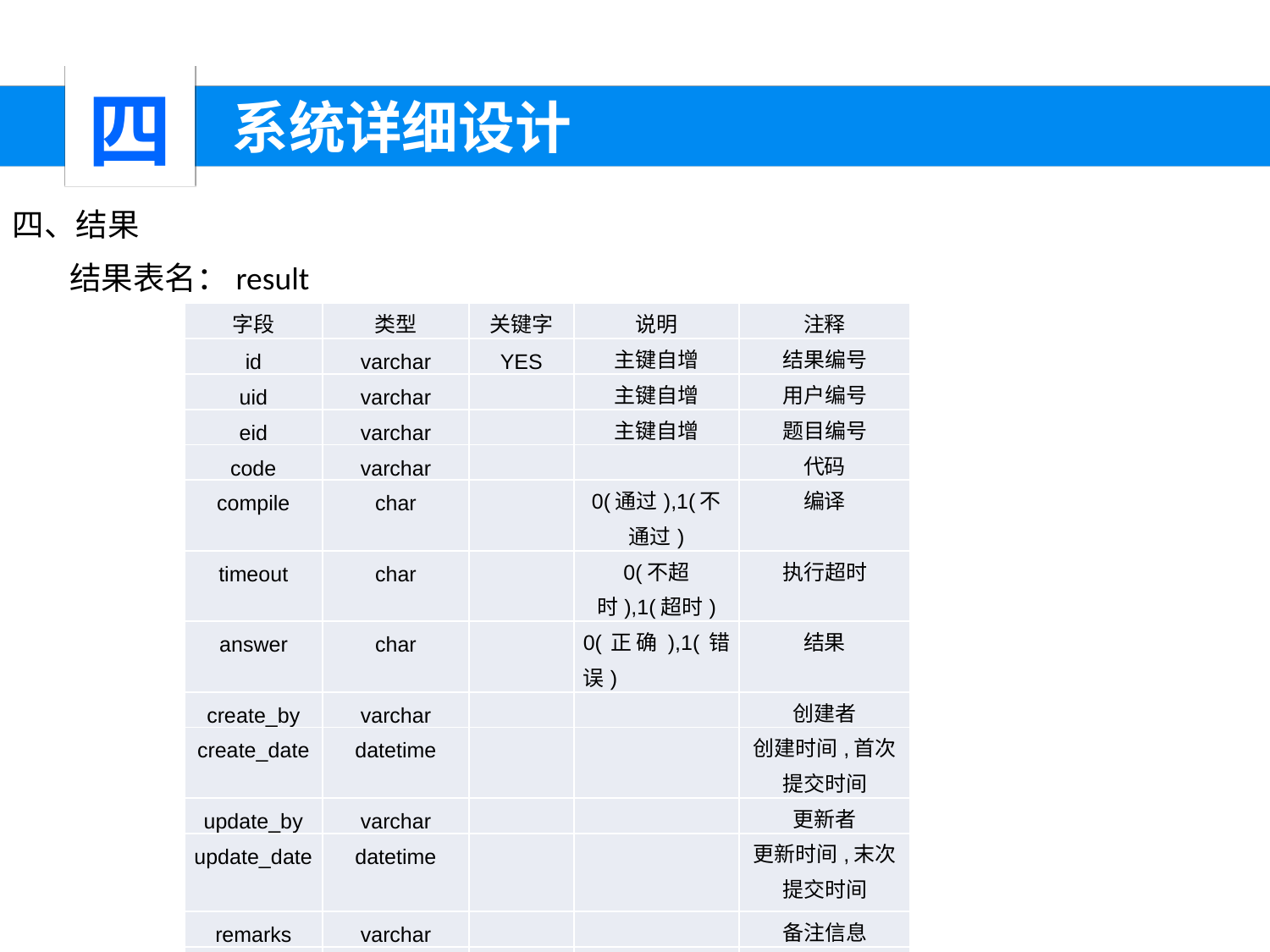

四
                系统详细设计
四、结果
 结果表名：result
| 字段 | 类型 | 关键字 | 说明 | 注释 |
| --- | --- | --- | --- | --- |
| id | varchar | YES | 主键自增 | 结果编号 |
| uid | varchar |  | 主键自增 | 用户编号 |
| eid | varchar |  | 主键自增 | 题目编号 |
| code | varchar |  |  | 代码 |
| compile | char |  | 0(通过),1(不通过) | 编译 |
| timeout | char |  | 0(不超时),1(超时) | 执行超时 |
| answer | char |  | 0(正确),1(错误) | 结果 |
| create\_by | varchar |  |  | 创建者 |
| create\_date | datetime |  |  | 创建时间,首次提交时间 |
| update\_by | varchar |  |  | 更新者 |
| update\_date | datetime |  |  | 更新时间,末次提交时间 |
| remarks | varchar |  |  | 备注信息 |
| del\_flag | char |  |  | 删除标记 |